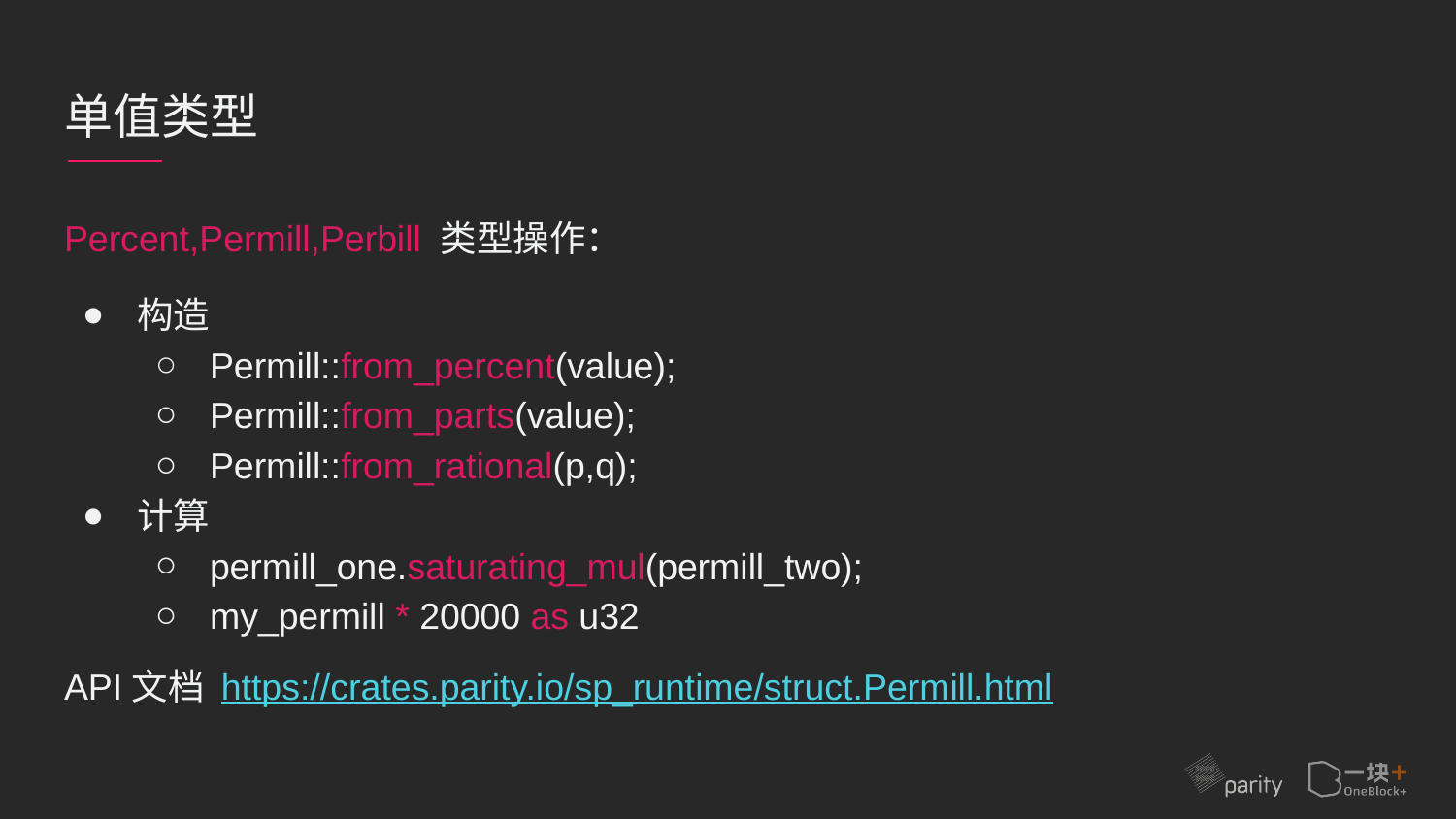

# 单值类型
Percent,Permill,Perbill 类型操作：

构造
Permill::from_percent(value);
Permill::from_parts(value);
Permill::from_rational(p,q);
计算
permill_one.saturating_mul(permill_two);
my_permill * 20000 as u32
API文档 https://crates.parity.io/sp_runtime/struct.Permill.html